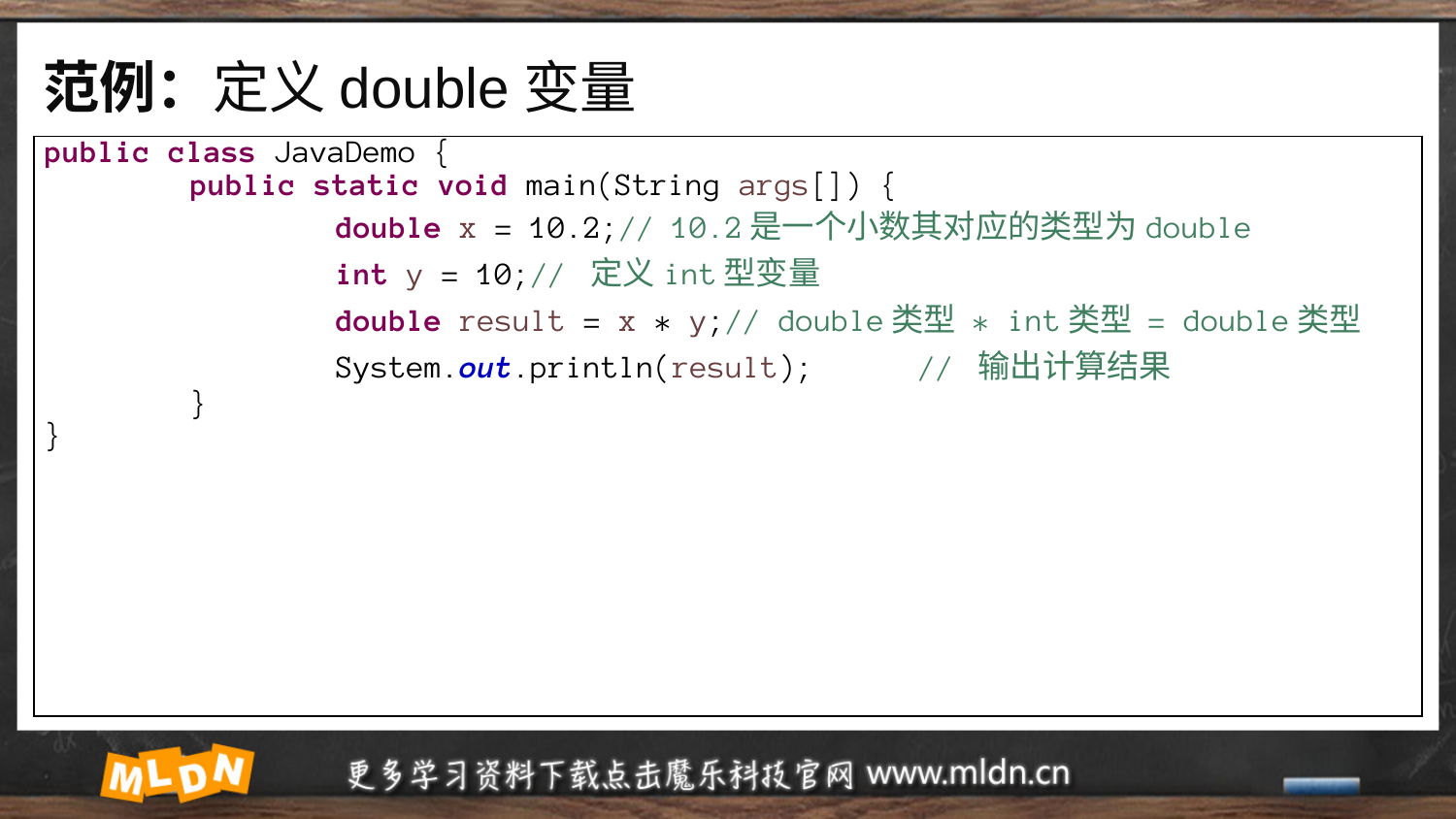

# 范例：定义double变量
| public class JavaDemo { public static void main(String args[]) { double x = 10.2;// 10.2是一个小数其对应的类型为double int y = 10;// 定义int型变量 double result = x \* y;// double类型 \* int类型 = double类型 System.out.println(result); // 输出计算结果 } } |
| --- |